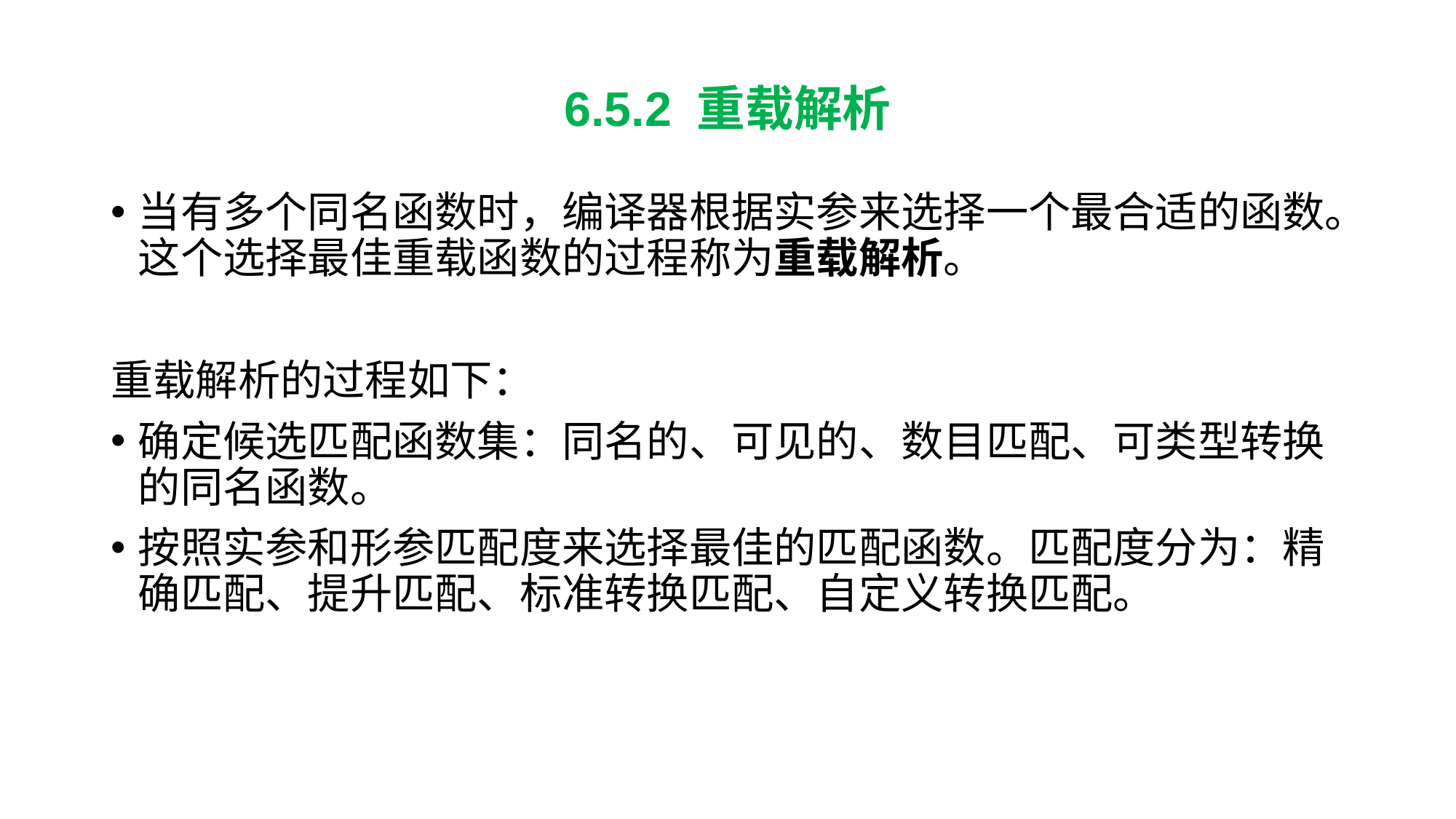

# 6.5.2 重载解析
当有多个同名函数时，编译器根据实参来选择一个最合适的函数。这个选择最佳重载函数的过程称为重载解析。

重载解析的过程如下：
确定候选匹配函数集：同名的、可见的、数目匹配、可类型转换的同名函数。
按照实参和形参匹配度来选择最佳的匹配函数。匹配度分为：精确匹配、提升匹配、标准转换匹配、自定义转换匹配。